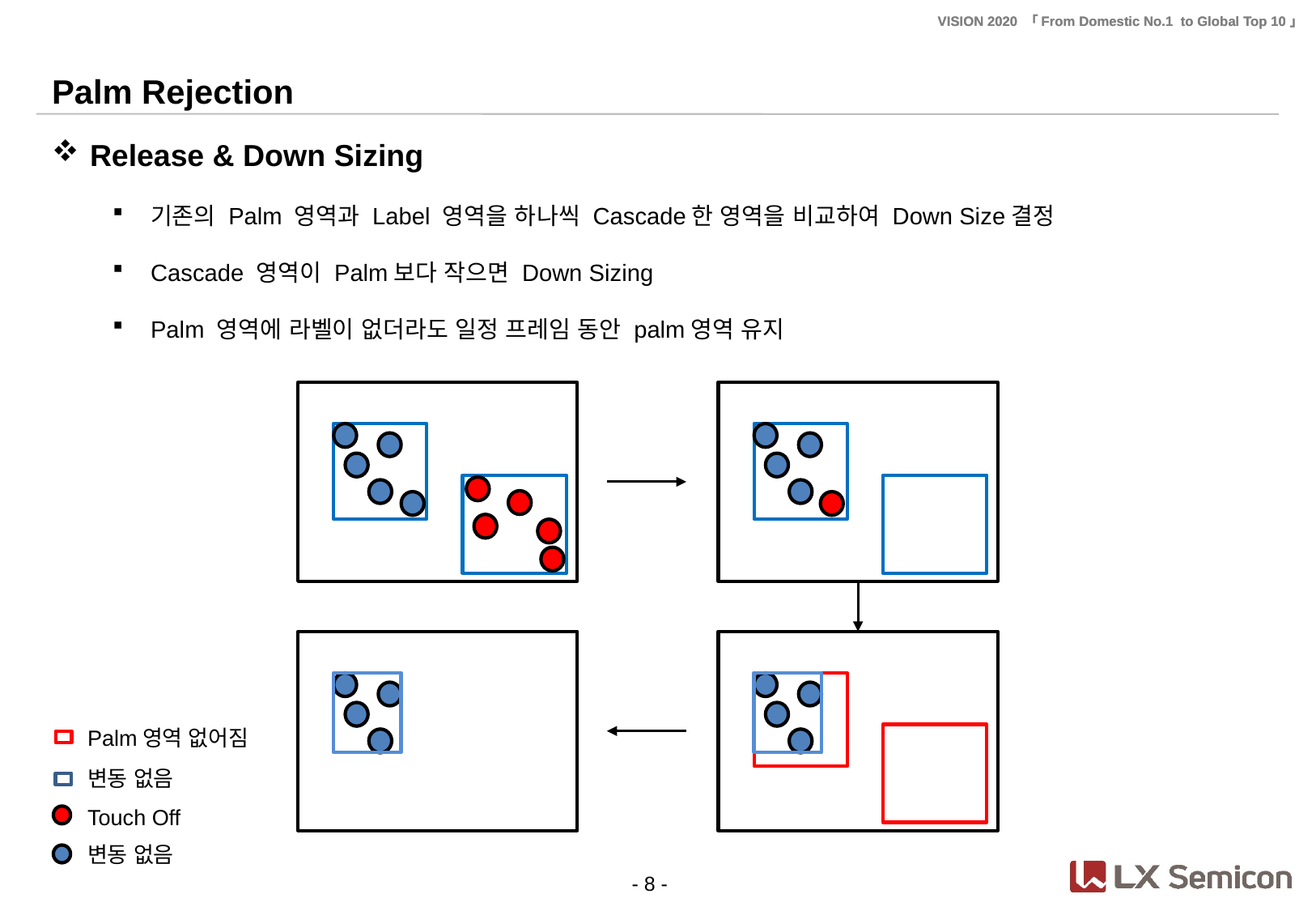

Palm Rejection
Release & Down Sizing

기존의 Palm 영역과 Label 영역을 하나씩 Cascade한 영역을 비교하여 Down Size결정

Cascade 영역이 Palm보다 작으면 Down Sizing

Palm 영역에 라벨이 없더라도 일정 프레임 동안 palm영역 유지

Palm영역 없어짐

변동 없음

Touch Off

변동 없음